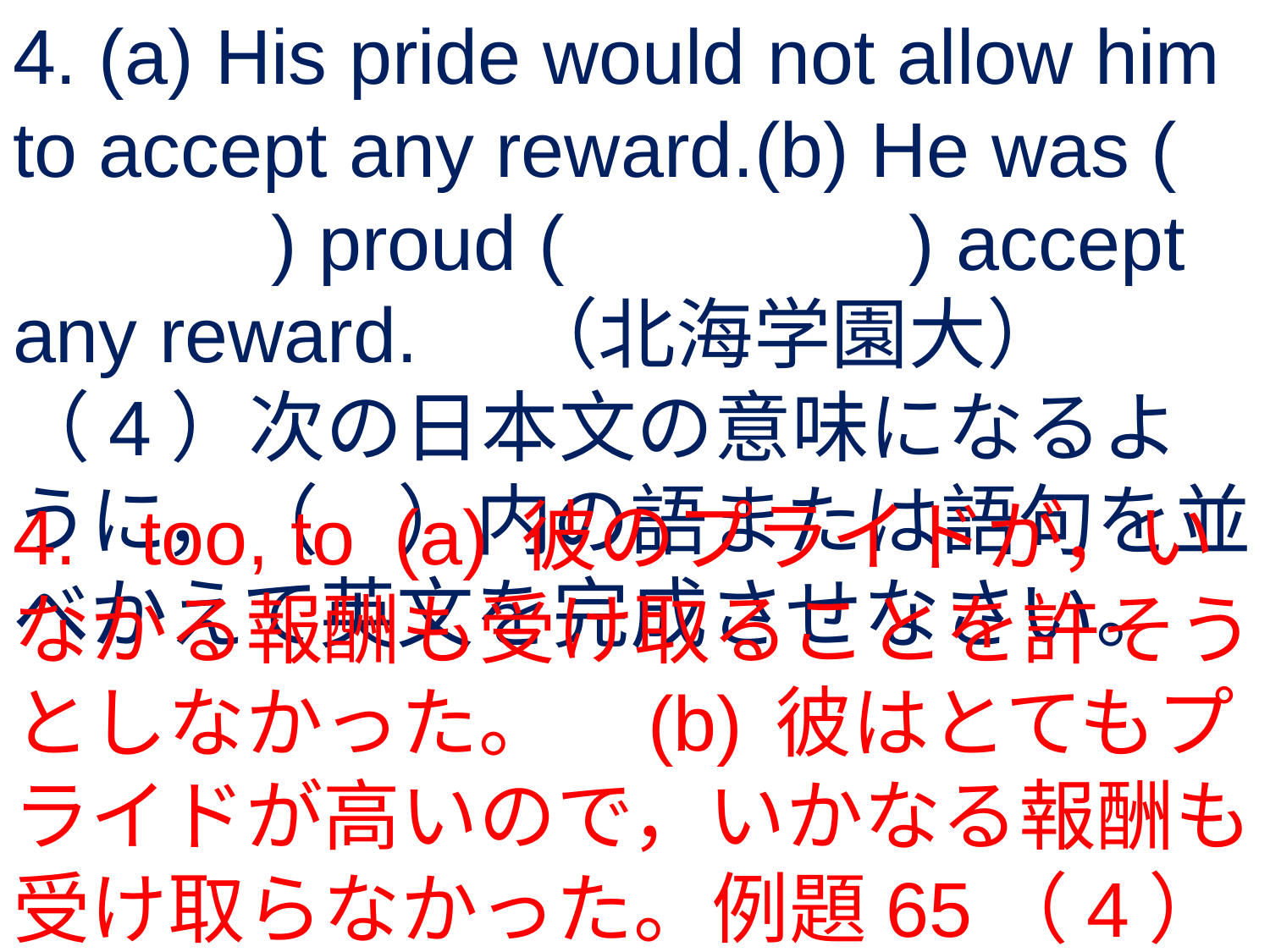

# 4. (a) His pride would not allow him to accept any reward.(b) He was (                ) proud (                ) accept any reward.	（北海学園大）（4）次の日本文の意味になるように，（　）内の語または語句を並べかえて英文を完成させなさい。
4.	too, to	(a)	彼のプライドが，いなかる報酬も受け取ることを許そうとしなかった。	(b)	彼はとてもプライドが高いので，いかなる報酬も受け取らなかった。例題65（4）